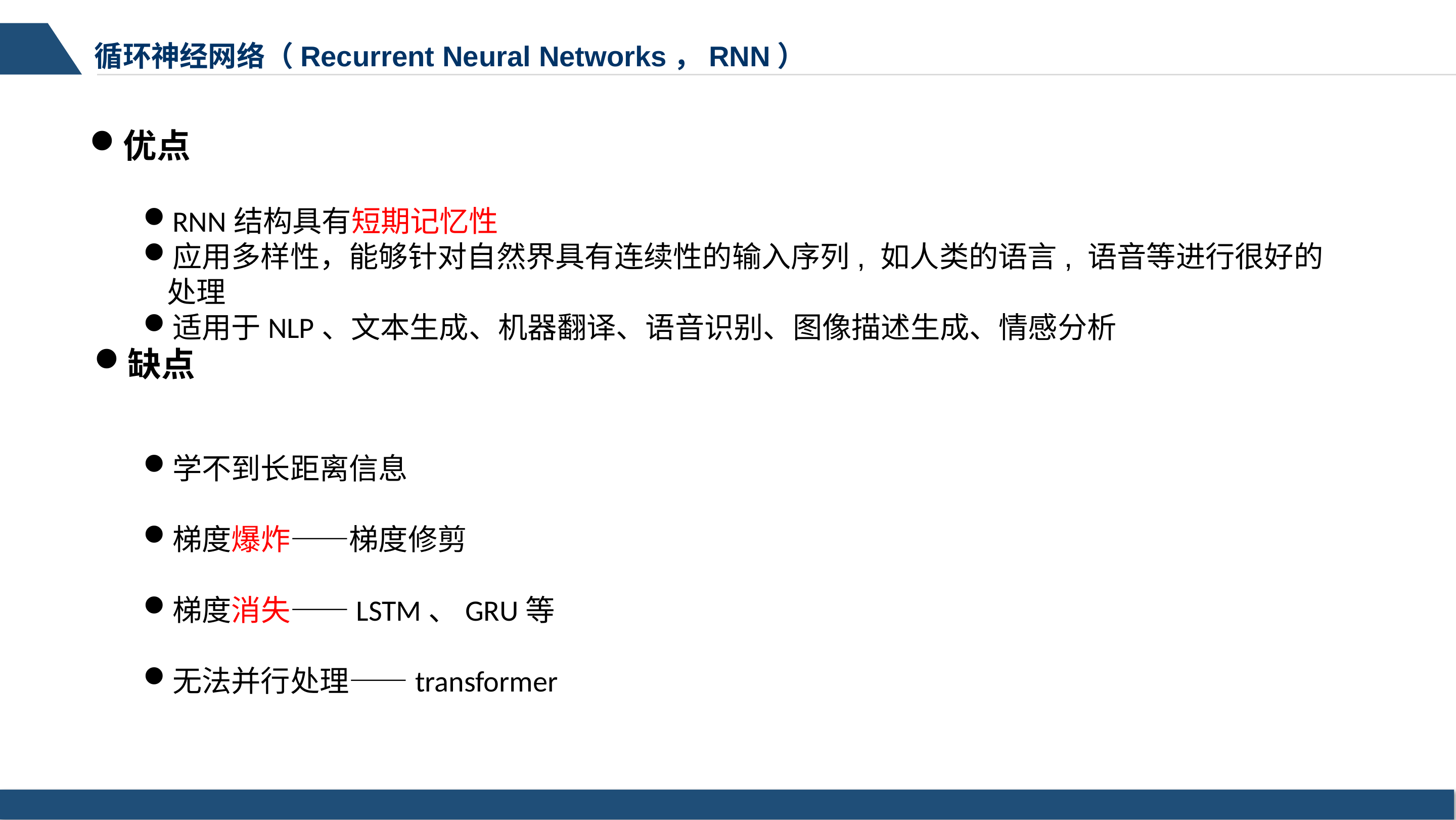

循环神经网络（Recurrent Neural Networks，RNN）

优点
RNN结构具有短期记忆性
应用多样性，能够针对自然界具有连续性的输入序列, 如人类的语言, 语音等进行很好的处理
适用于NLP、文本生成、机器翻译、语音识别、图像描述生成、情感分析
缺点
添加文本标题
学不到长距离信息

梯度爆炸——梯度修剪

梯度消失——LSTM、GRU等

无法并行处理——transformer